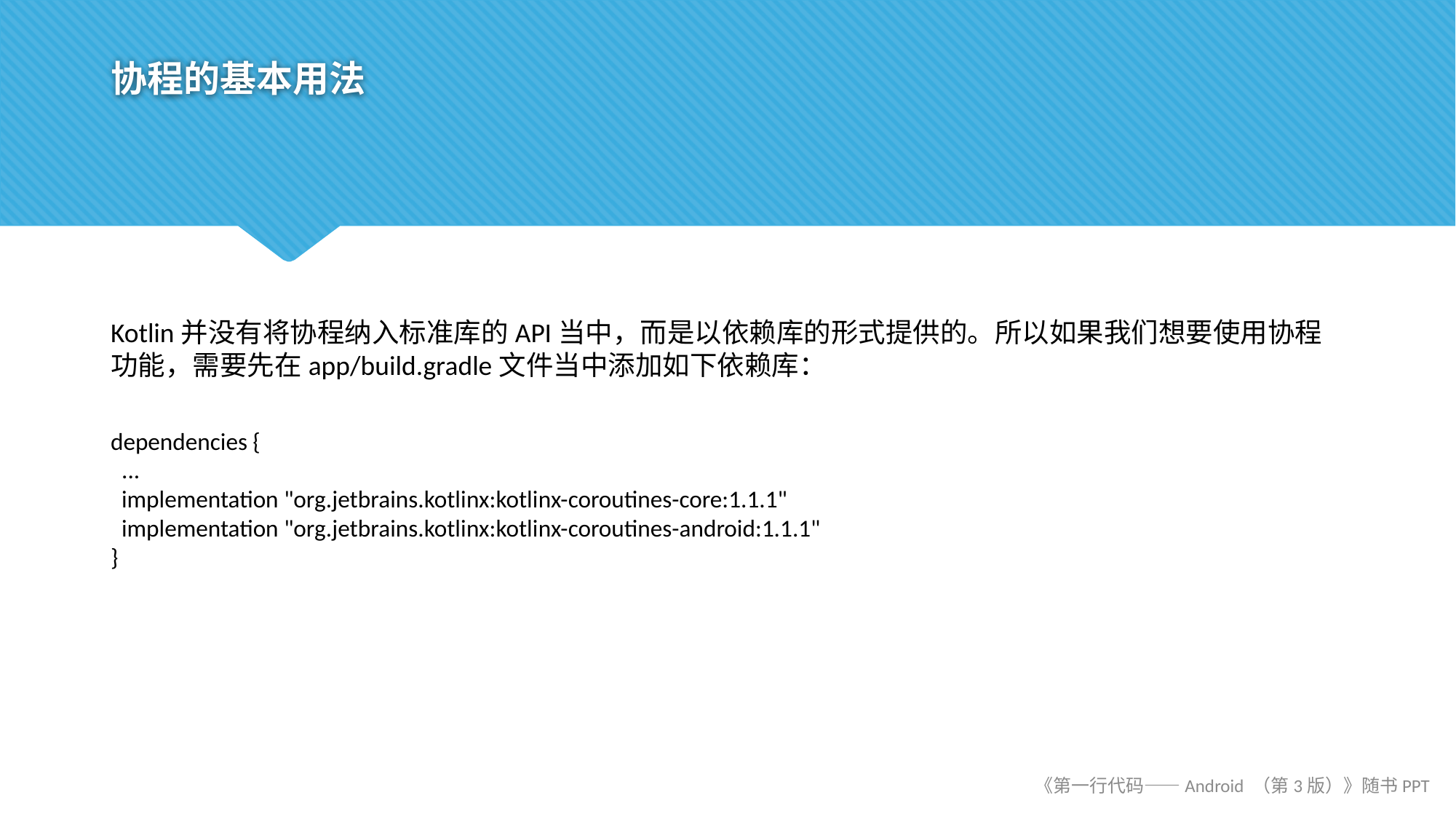

# 协程的基本用法
Kotlin并没有将协程纳入标准库的API当中，而是以依赖库的形式提供的。所以如果我们想要使用协程功能，需要先在app/build.gradle文件当中添加如下依赖库：
dependencies {
  ...
  implementation "org.jetbrains.kotlinx:kotlinx-coroutines-core:1.1.1"
  implementation "org.jetbrains.kotlinx:kotlinx-coroutines-android:1.1.1"
}